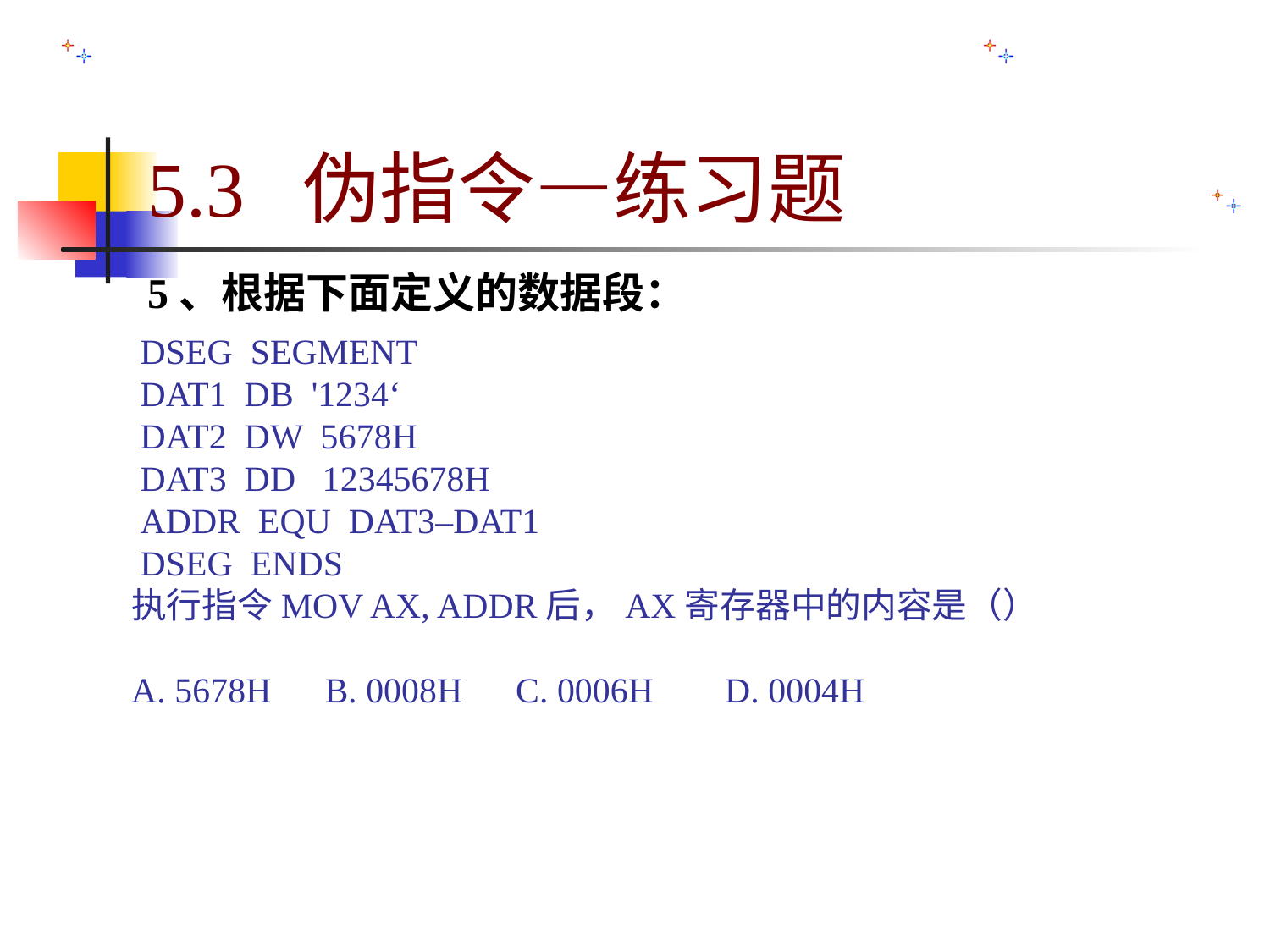

# 5.3  伪指令—练习题
5、根据下面定义的数据段：
 DSEG  SEGMENT
 DAT1  DB  '1234‘
 DAT2  DW  5678H
 DAT3  DD   12345678H
 ADDR  EQU  DAT3–DAT1
 DSEG  ENDS
执行指令MOV AX, ADDR后，AX寄存器中的内容是（）

A. 5678H      B. 0008H      C. 0006H        D. 0004H